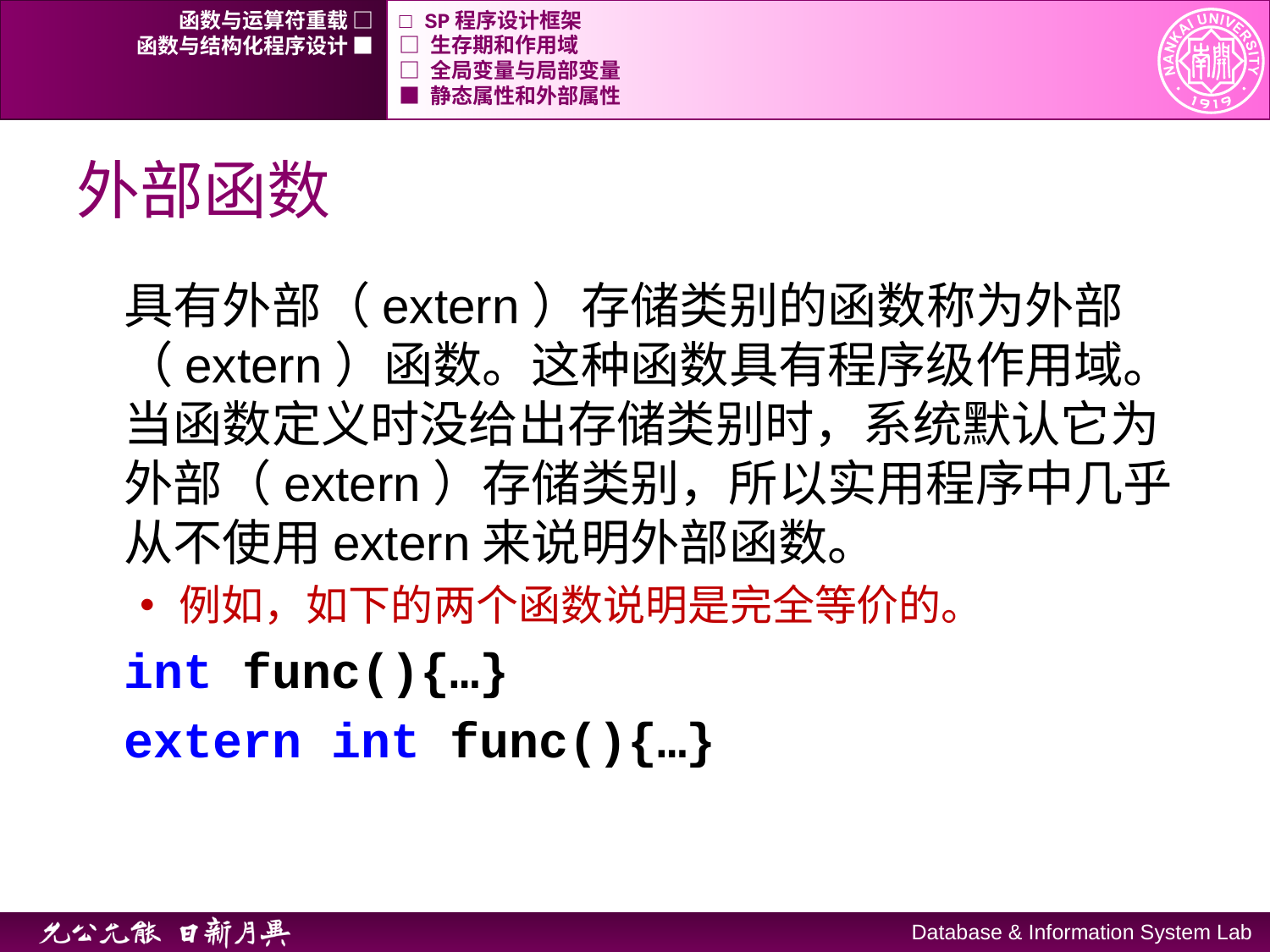

函数与运算符重载 □
□ SP程序设计框架
函数与结构化程序设计 ■
□ 生存期和作用域

□ 全局变量与局部变量

■ 静态属性和外部属性
# 外部函数
具有外部（extern）存储类别的函数称为外部（extern）函数。这种函数具有程序级作用域。当函数定义时没给出存储类别时，系统默认它为外部（extern）存储类别，所以实用程序中几乎从不使用extern来说明外部函数。
例如，如下的两个函数说明是完全等价的。
	int func(){…}
	extern int func(){…}